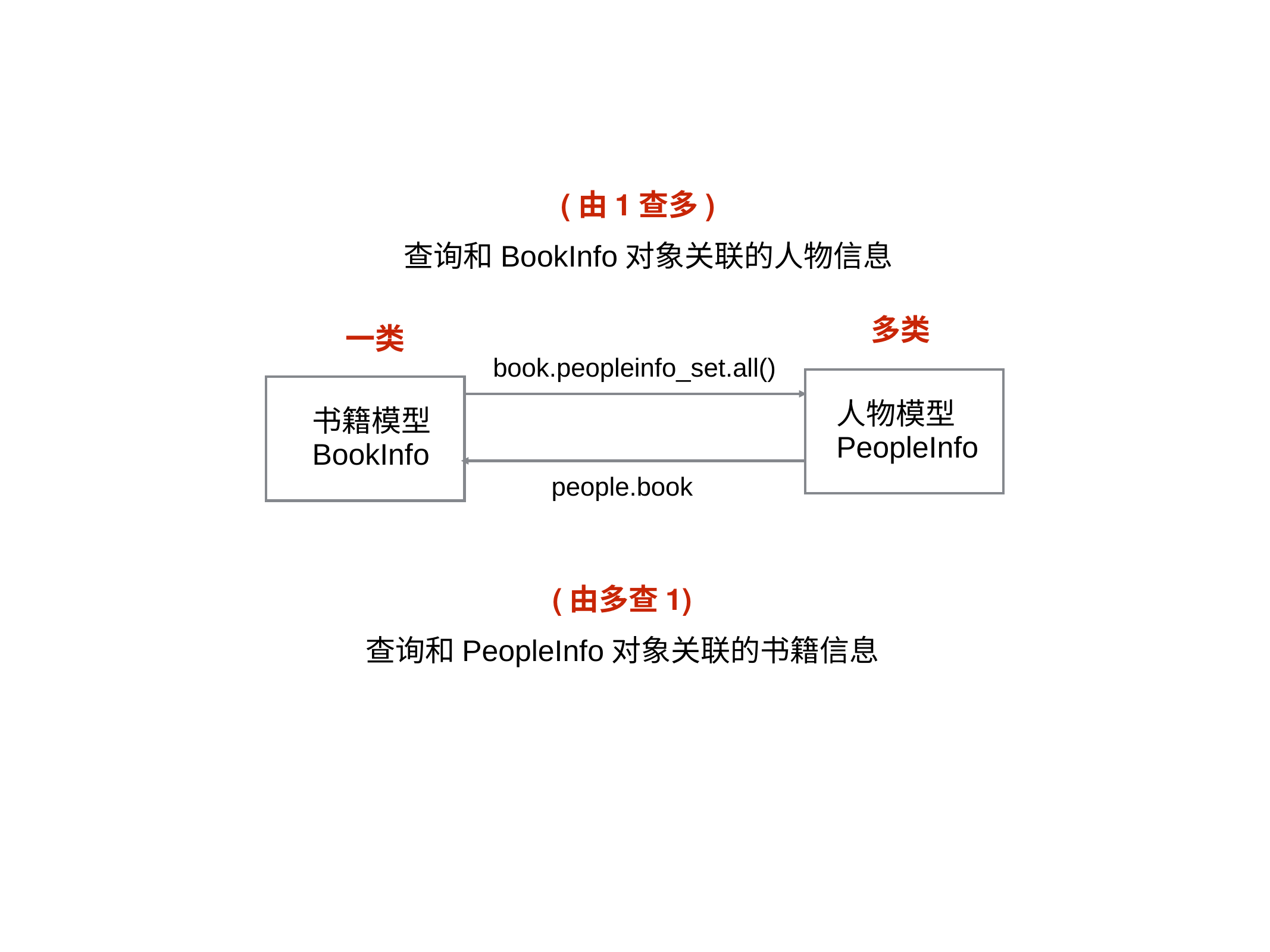

(由1查多)
查询和BookInfo对象关联的人物信息
多类
一类
book.peopleinfo_set.all()

人物模型
PeopleInfo

书籍模型
BookInfo

people.book
(由多查1)
查询和PeopleInfo对象关联的书籍信息